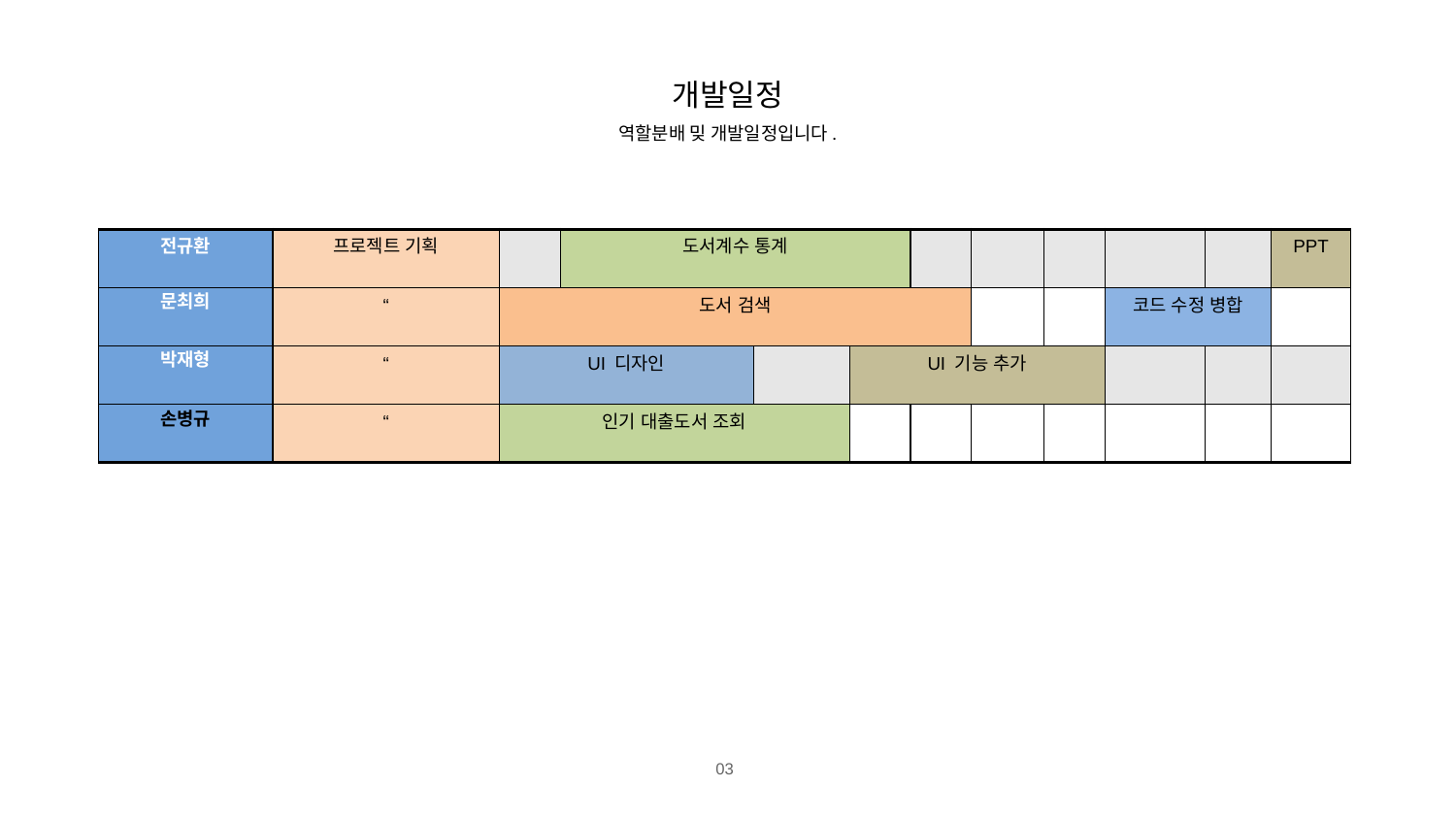

개발일정
역할분배 밎 개발일정입니다.
| 전규환 | 프로젝트 기획 |  | 도서계수 통계 |  |  |  |  |  |  |  | PPT |
| --- | --- | --- | --- | --- | --- | --- | --- | --- | --- | --- | --- |
| 문최희 | “ | 도서 검색 |  |  |  |  |  |  | 코드 수정 병합 |  |  |
| 박재형 | “ | UI 디자인 |  |  | UI 기능 추가 |  |  |  |  |  |  |
| 손병규 | “ | 인기 대출도서 조회 |  |  |  |  |  |  |  |  |  |
03